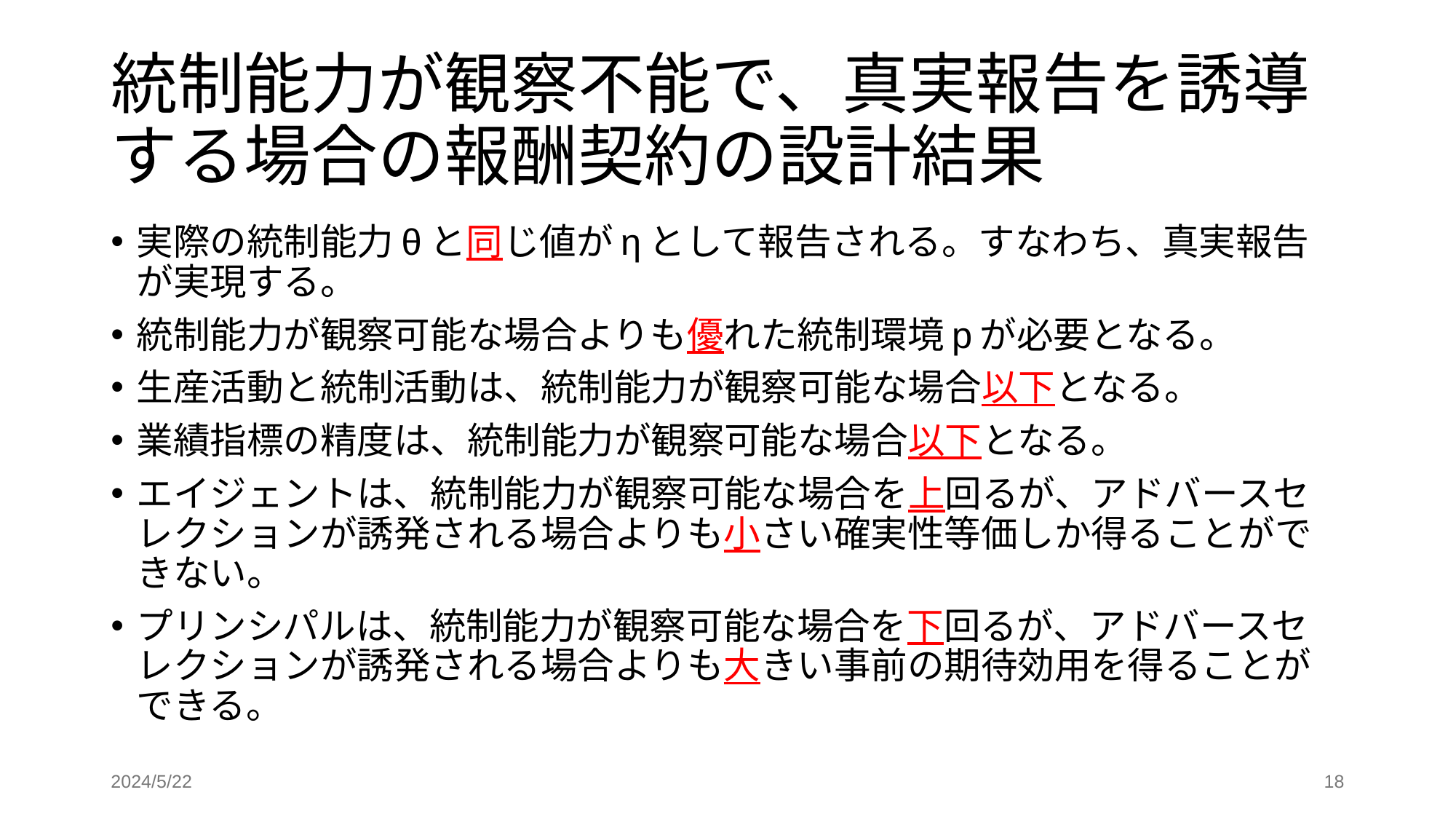

# 統制能力が観察不能で、真実報告を誘導する場合の報酬契約の設計結果
実際の統制能力θと同じ値がηとして報告される。すなわち、真実報告が実現する。
統制能力が観察可能な場合よりも優れた統制環境pが必要となる。
生産活動と統制活動は、統制能力が観察可能な場合以下となる。
業績指標の精度は、統制能力が観察可能な場合以下となる。
エイジェントは、統制能力が観察可能な場合を上回るが、アドバースセレクションが誘発される場合よりも小さい確実性等価しか得ることができない。
プリンシパルは、統制能力が観察可能な場合を下回るが、アドバースセレクションが誘発される場合よりも大きい事前の期待効用を得ることができる。
2024/5/22
18